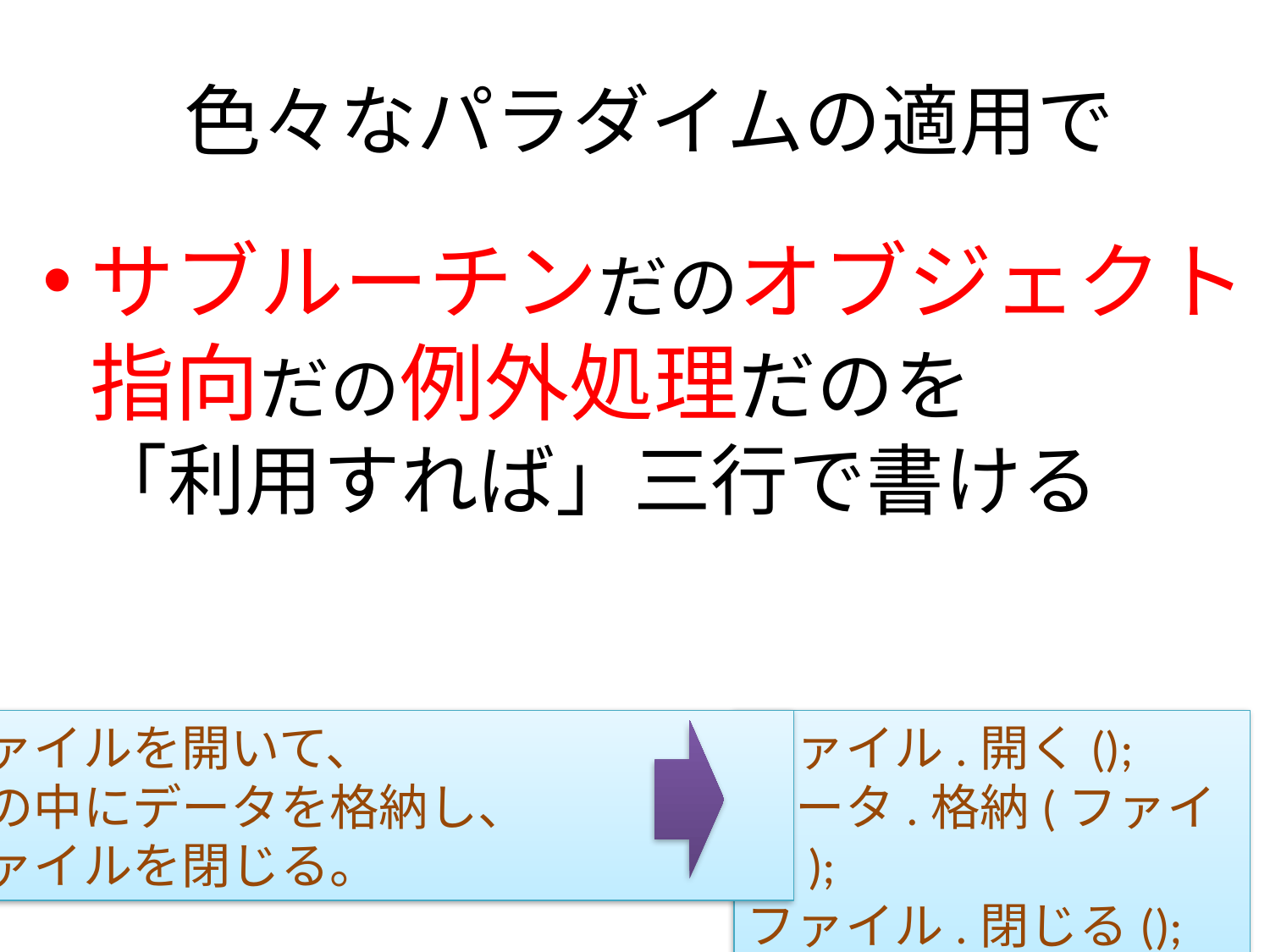

# 色々なパラダイムの適用で
サブルーチンだのオブジェクト指向だの例外処理だのを
「利用すれば」三行で書ける
1. ファイルを開いて、
2. その中にデータを格納し、
3. ファイルを閉じる。
ファイル.開く();
データ.格納(ファイル);
ファイル.閉じる();